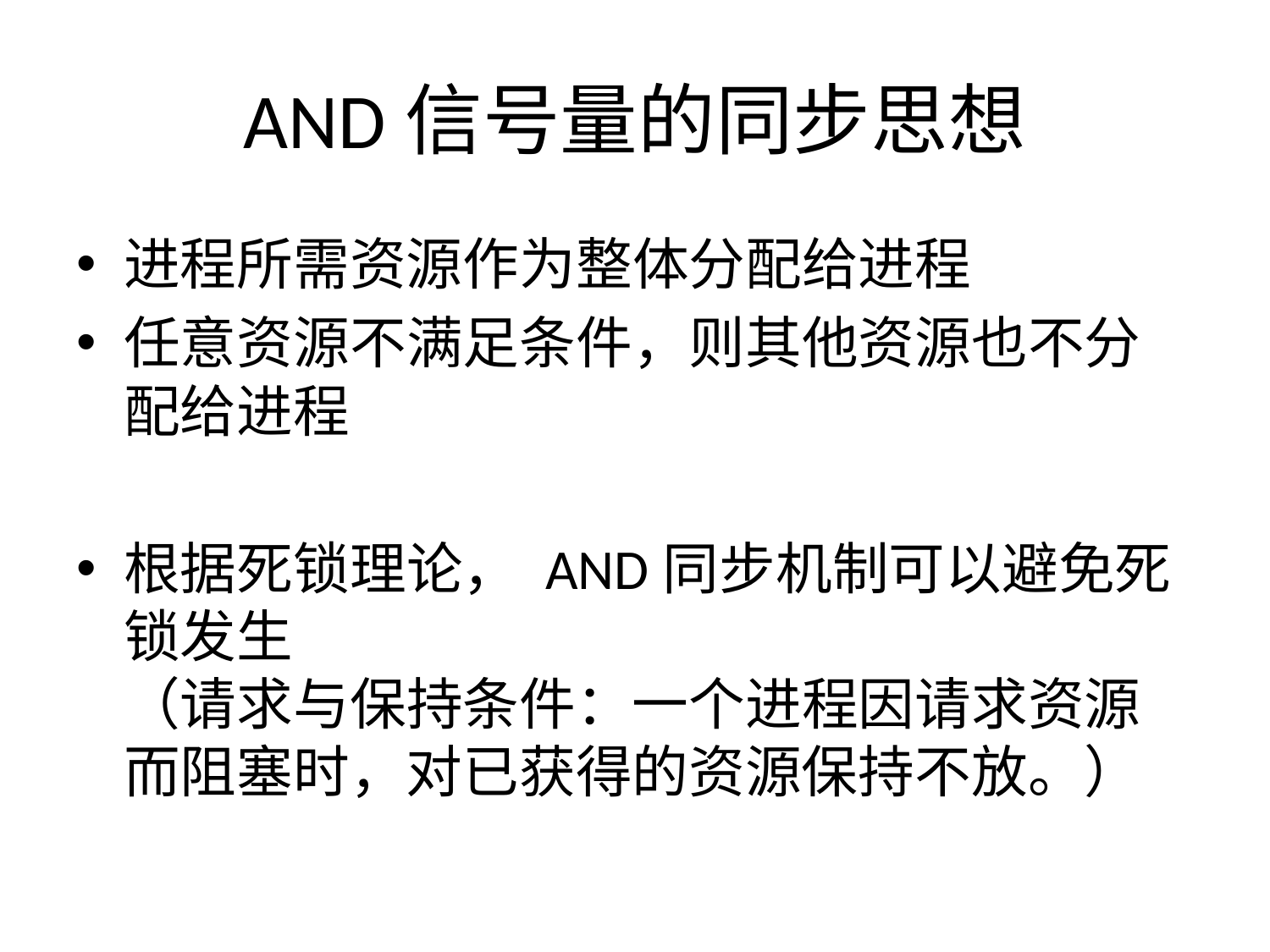

# AND信号量的同步思想
进程所需资源作为整体分配给进程
任意资源不满足条件，则其他资源也不分配给进程

根据死锁理论， AND同步机制可以避免死锁发生
（请求与保持条件：一个进程因请求资源而阻塞时，对已获得的资源保持不放。）